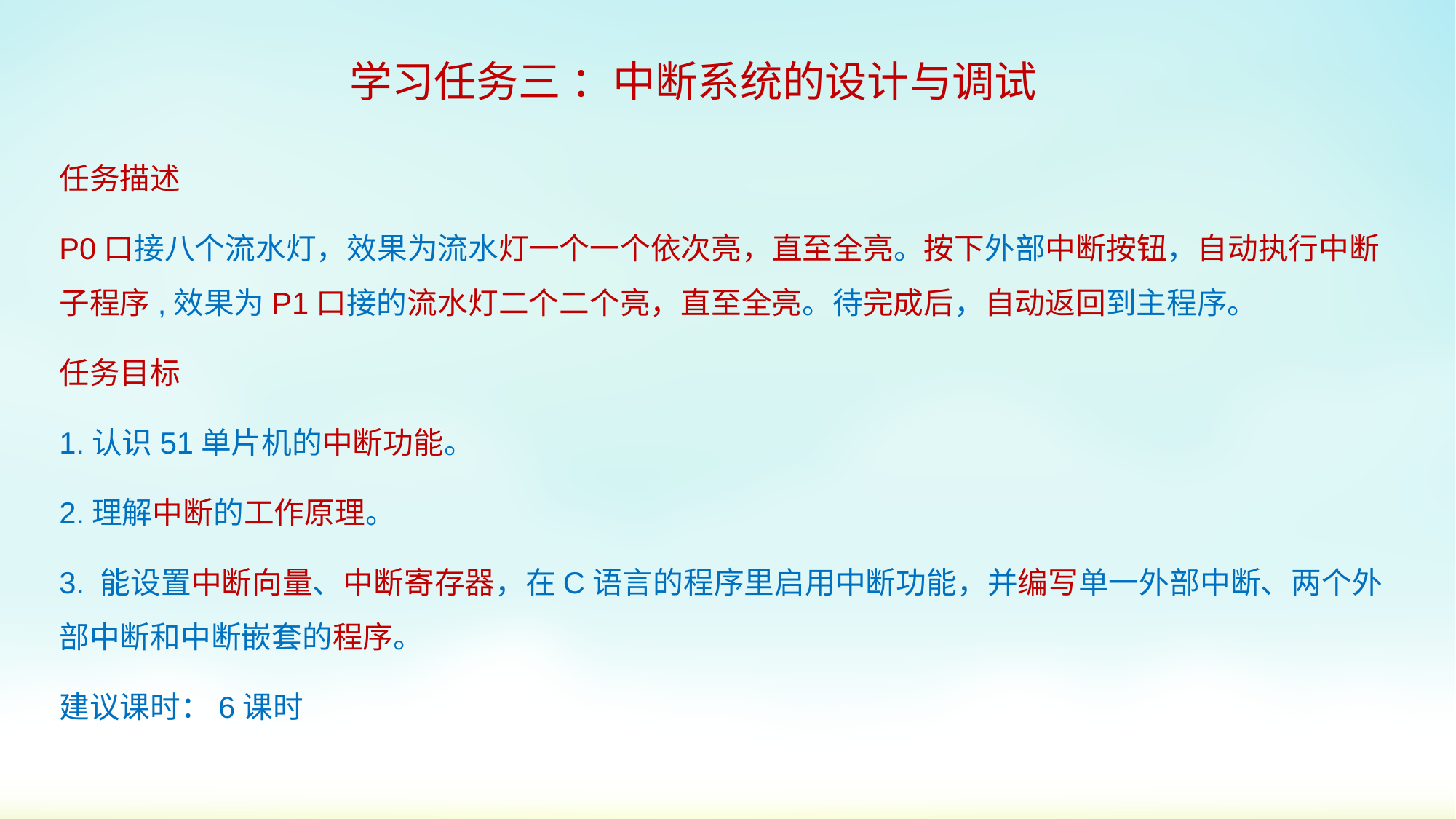

# 学习任务三 ：中断系统的设计与调试
任务描述
P0口接八个流水灯，效果为流水灯一个一个依次亮，直至全亮。按下外部中断按钮，自动执行中断子程序,效果为P1口接的流水灯二个二个亮，直至全亮。待完成后，自动返回到主程序。
任务目标
1.认识51单片机的中断功能。
2.理解中断的工作原理。
3. 能设置中断向量、中断寄存器，在C语言的程序里启用中断功能，并编写单一外部中断、两个外部中断和中断嵌套的程序。
建议课时：6课时